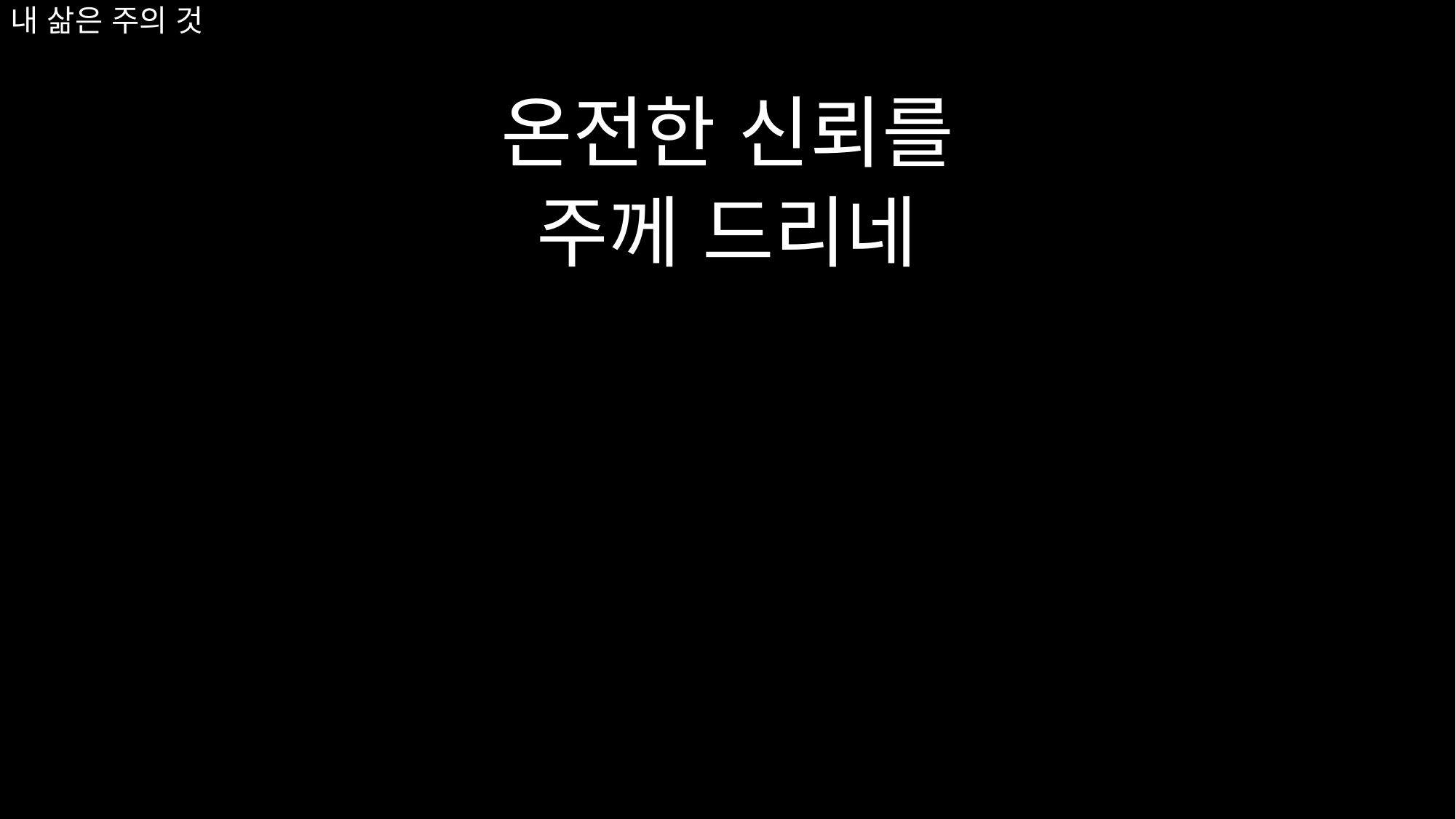

# 내 삶은 주의 것
온전한 신뢰를
주께 드리네